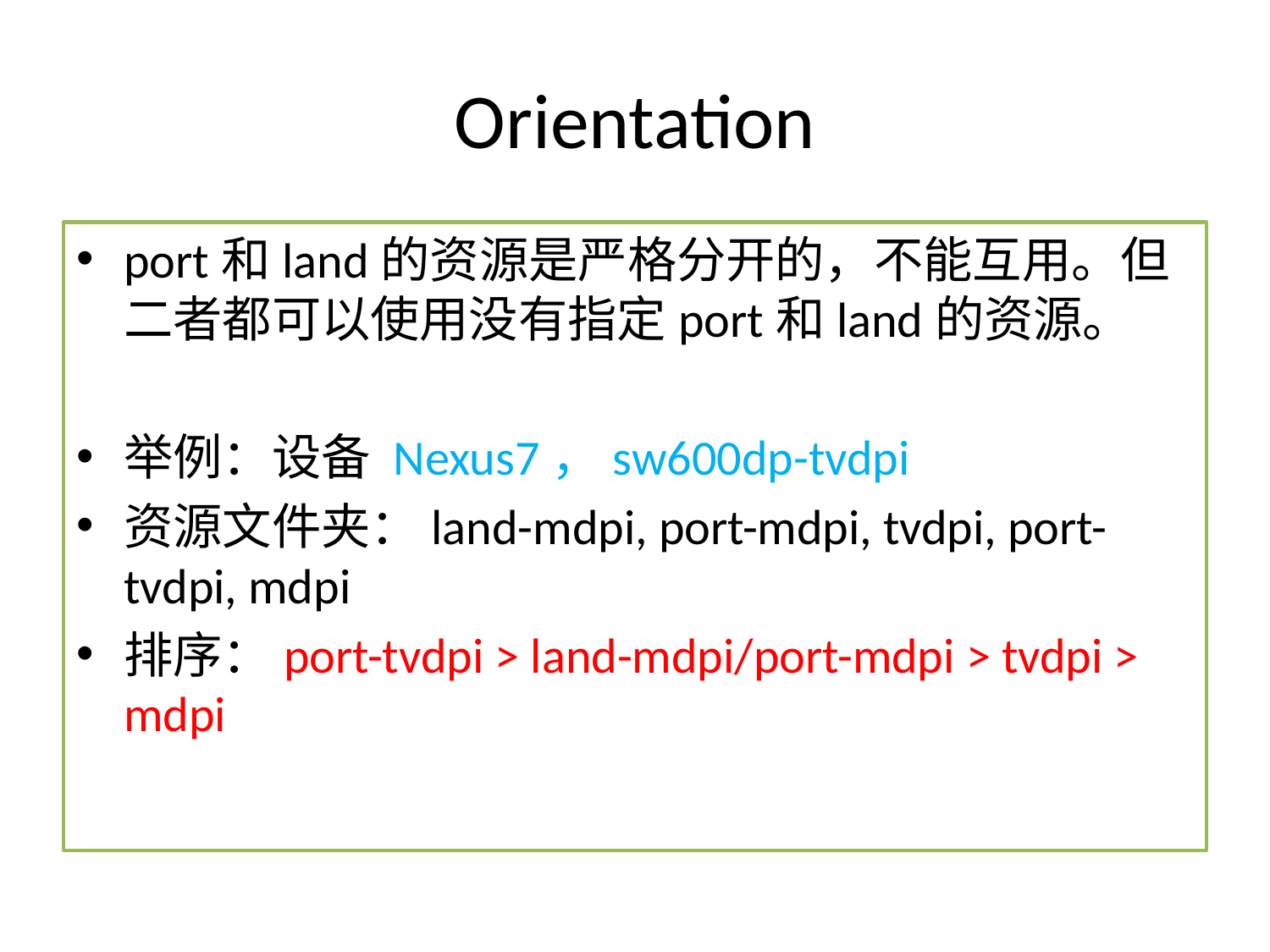

# Orientation
port和land的资源是严格分开的，不能互用。但二者都可以使用没有指定port和land的资源。

举例：设备 Nexus7，sw600dp-tvdpi
资源文件夹：land-mdpi, port-mdpi, tvdpi, port-tvdpi, mdpi
排序：port-tvdpi > land-mdpi/port-mdpi > tvdpi > mdpi